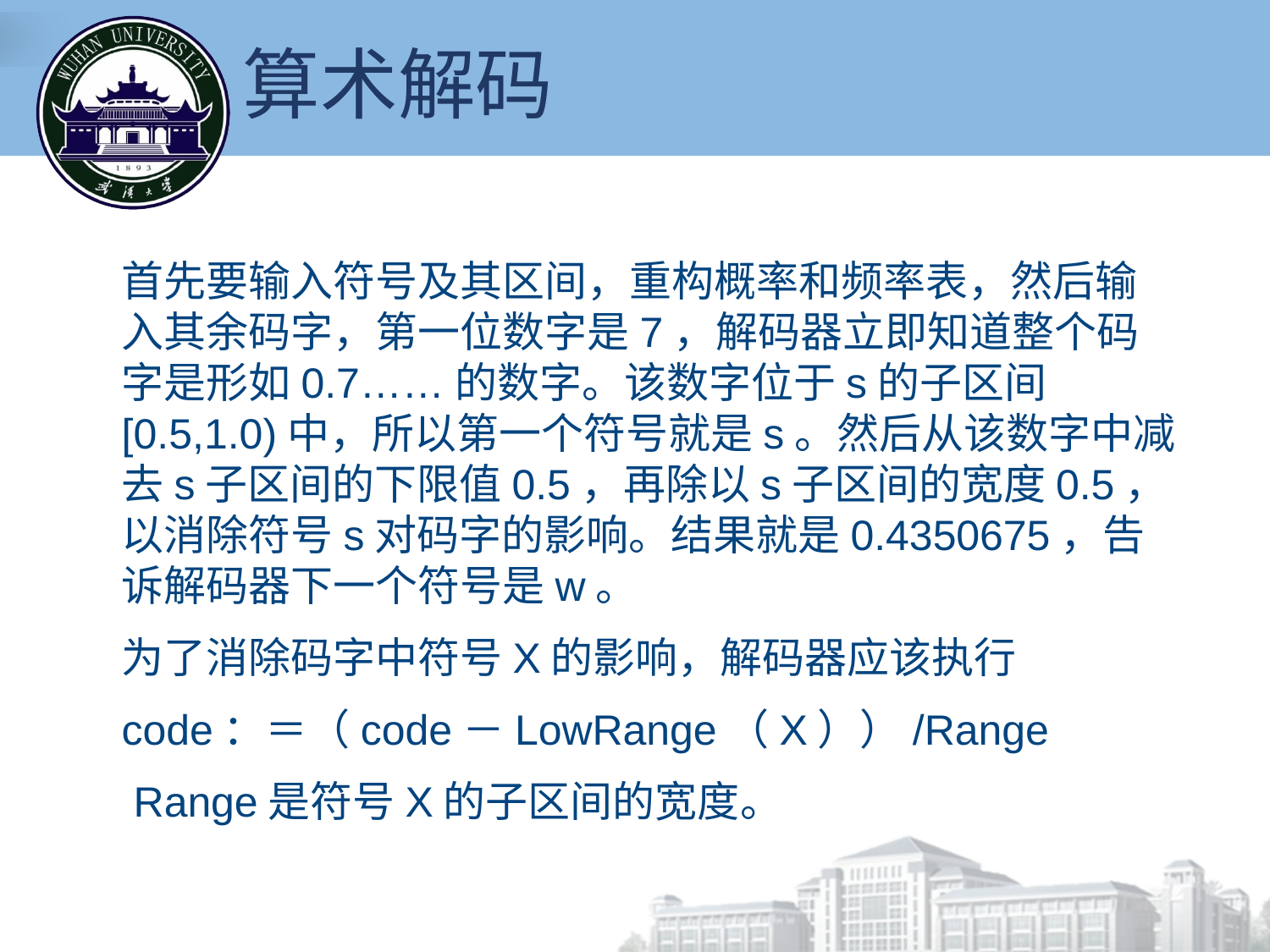

# 算术解码
首先要输入符号及其区间，重构概率和频率表，然后输入其余码字，第一位数字是7，解码器立即知道整个码字是形如0.7……的数字。该数字位于s的子区间[0.5,1.0)中，所以第一个符号就是s。然后从该数字中减去s子区间的下限值0.5，再除以s子区间的宽度0.5，以消除符号s对码字的影响。结果就是0.4350675，告诉解码器下一个符号是w。
为了消除码字中符号X的影响，解码器应该执行
code：＝（code－LowRange（X））/Range
 Range是符号X的子区间的宽度。